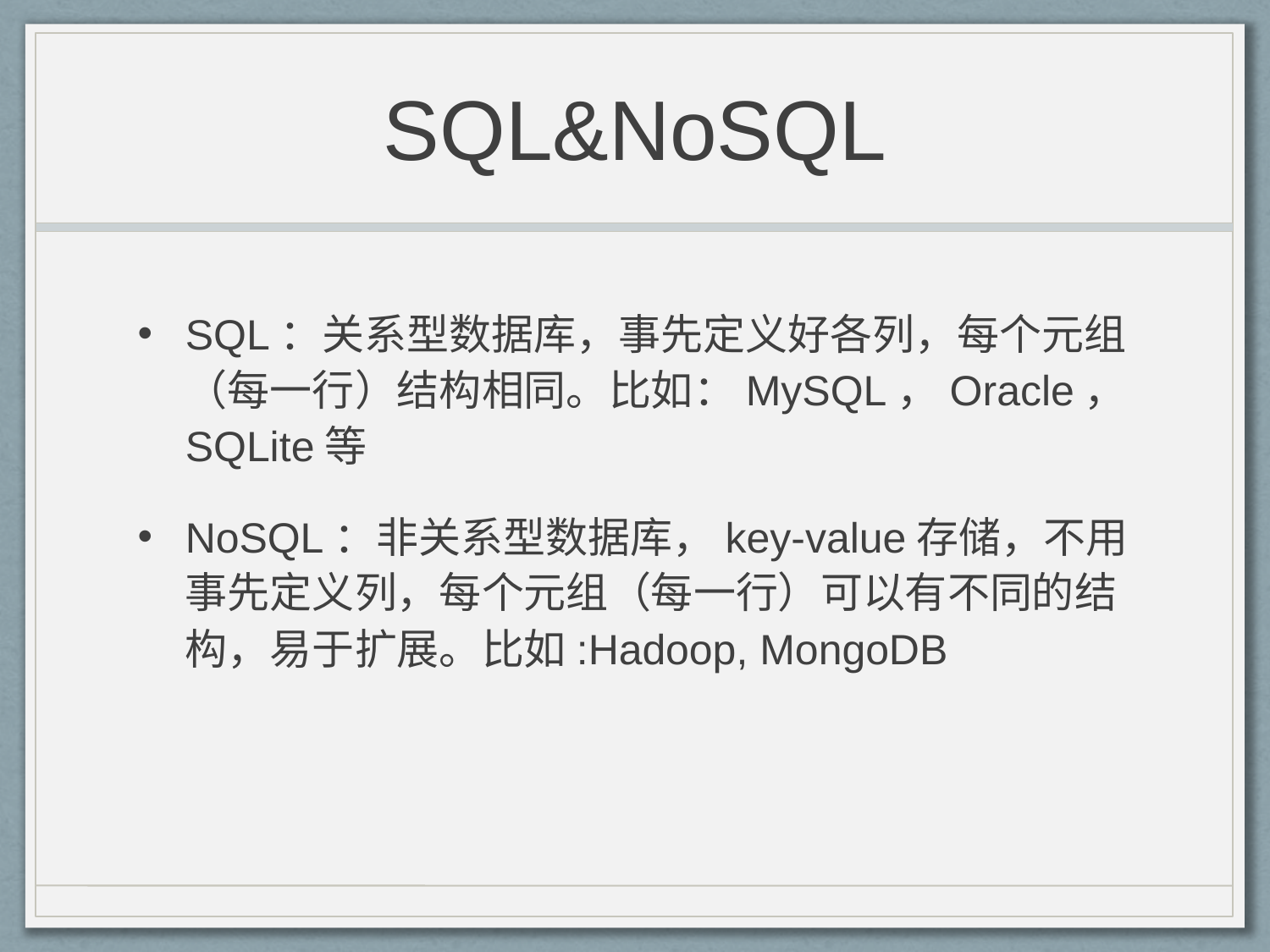

# SQL&NoSQL
SQL：关系型数据库，事先定义好各列，每个元组（每一行）结构相同。比如：MySQL，Oracle，SQLite等
NoSQL：非关系型数据库，key-value存储，不用事先定义列，每个元组（每一行）可以有不同的结构，易于扩展。比如:Hadoop, MongoDB